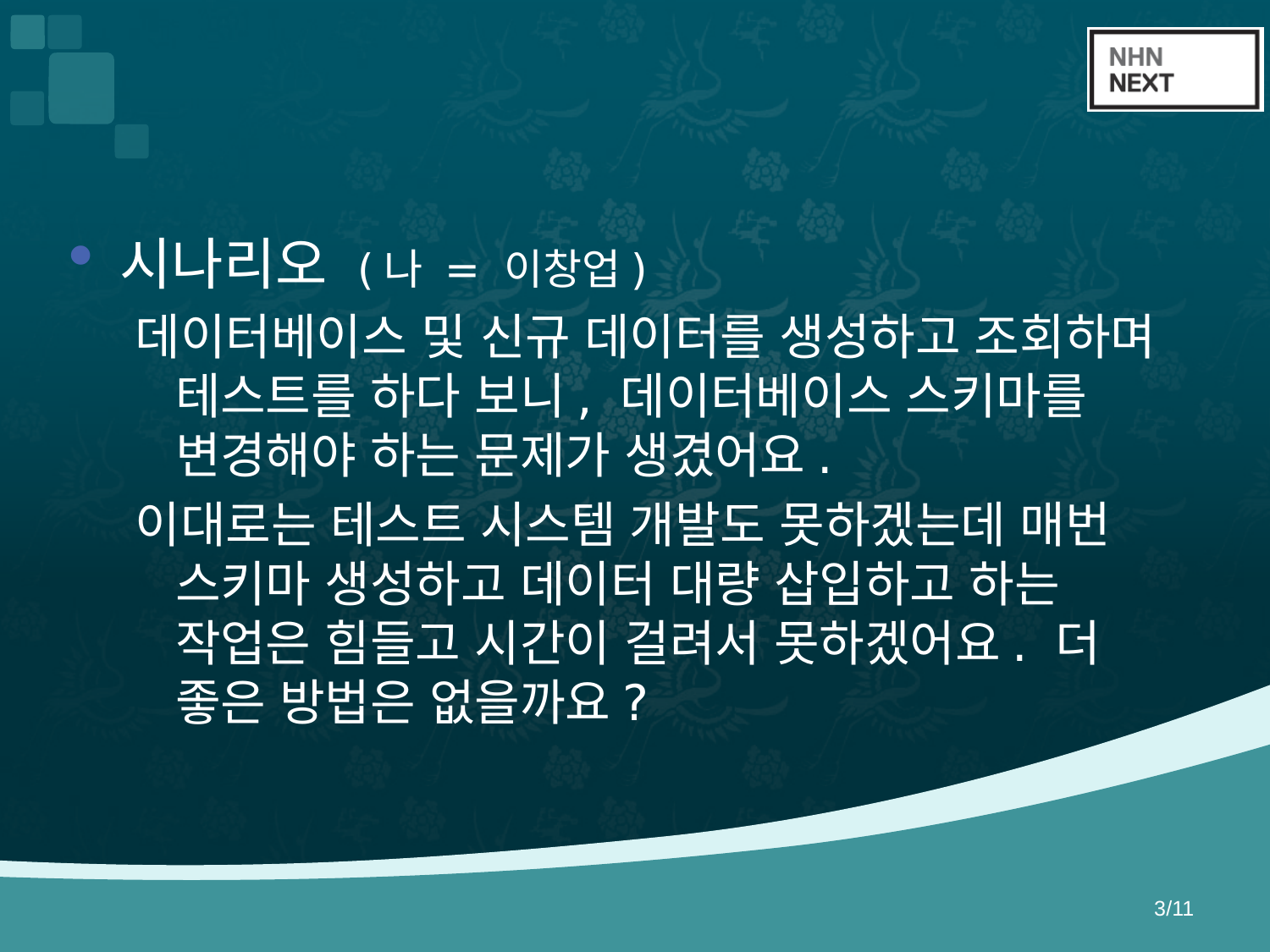

#
시나리오 (나 = 이창업)
데이터베이스 및 신규 데이터를 생성하고 조회하며 테스트를 하다 보니, 데이터베이스 스키마를 변경해야 하는 문제가 생겼어요.
이대로는 테스트 시스템 개발도 못하겠는데 매번 스키마 생성하고 데이터 대량 삽입하고 하는 작업은 힘들고 시간이 걸려서 못하겠어요. 더 좋은 방법은 없을까요?
3/11